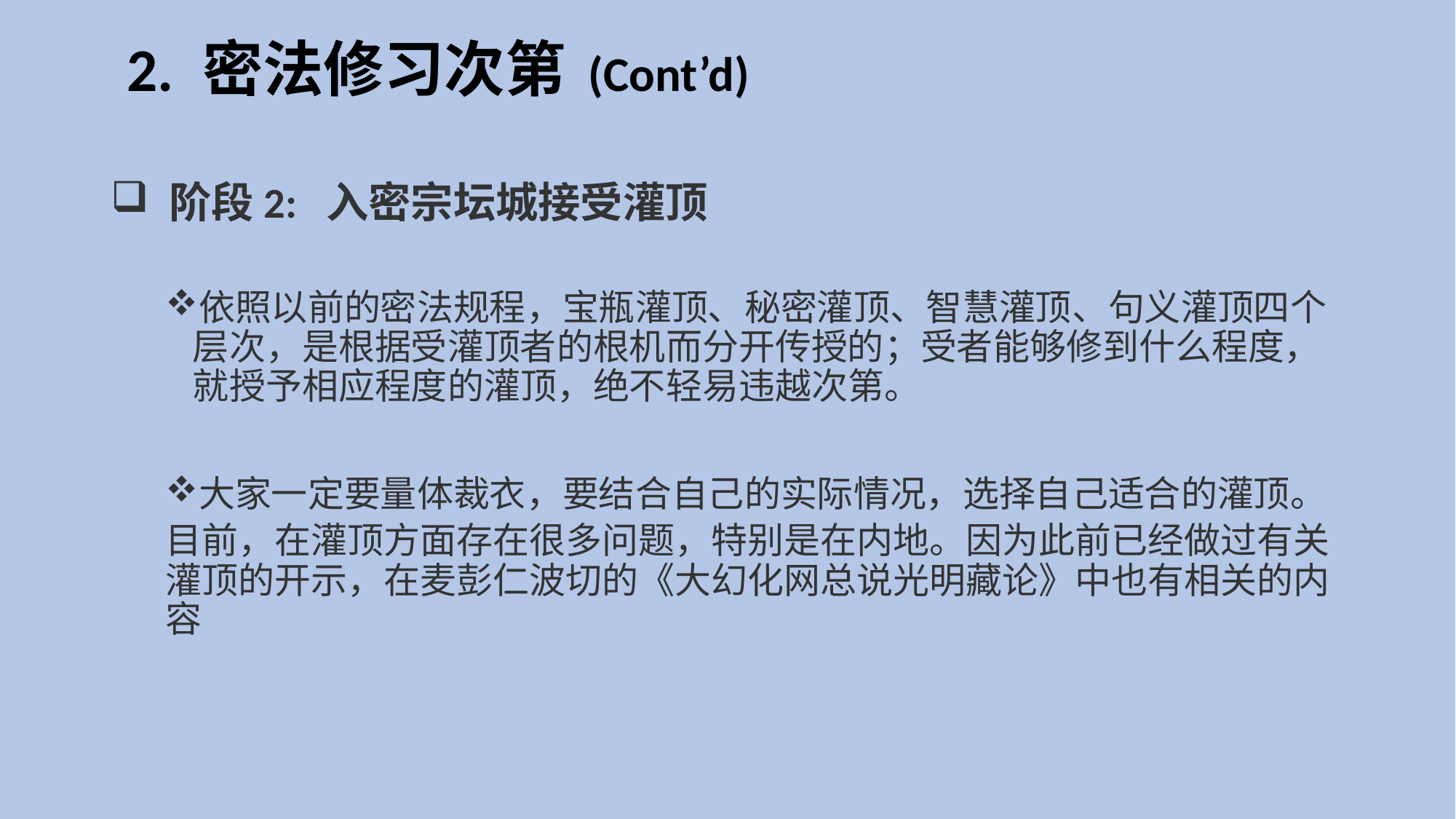

# 2. 密法修习次第 (Cont’d)

 阶段2:  入密宗坛城接受灌顶

依照以前的密法规程，宝瓶灌顶、秘密灌顶、智慧灌顶、句义灌顶四个层次，是根据受灌顶者的根机而分开传授的；受者能够修到什么程度，就授予相应程度的灌顶，绝不轻易违越次第。

大家一定要量体裁衣，要结合自己的实际情况，选择自己适合的灌顶。
目前，在灌顶方面存在很多问题，特别是在内地。因为此前已经做过有关灌顶的开示，在麦彭仁波切的《大幻化网总说光明藏论》中也有相关的内容